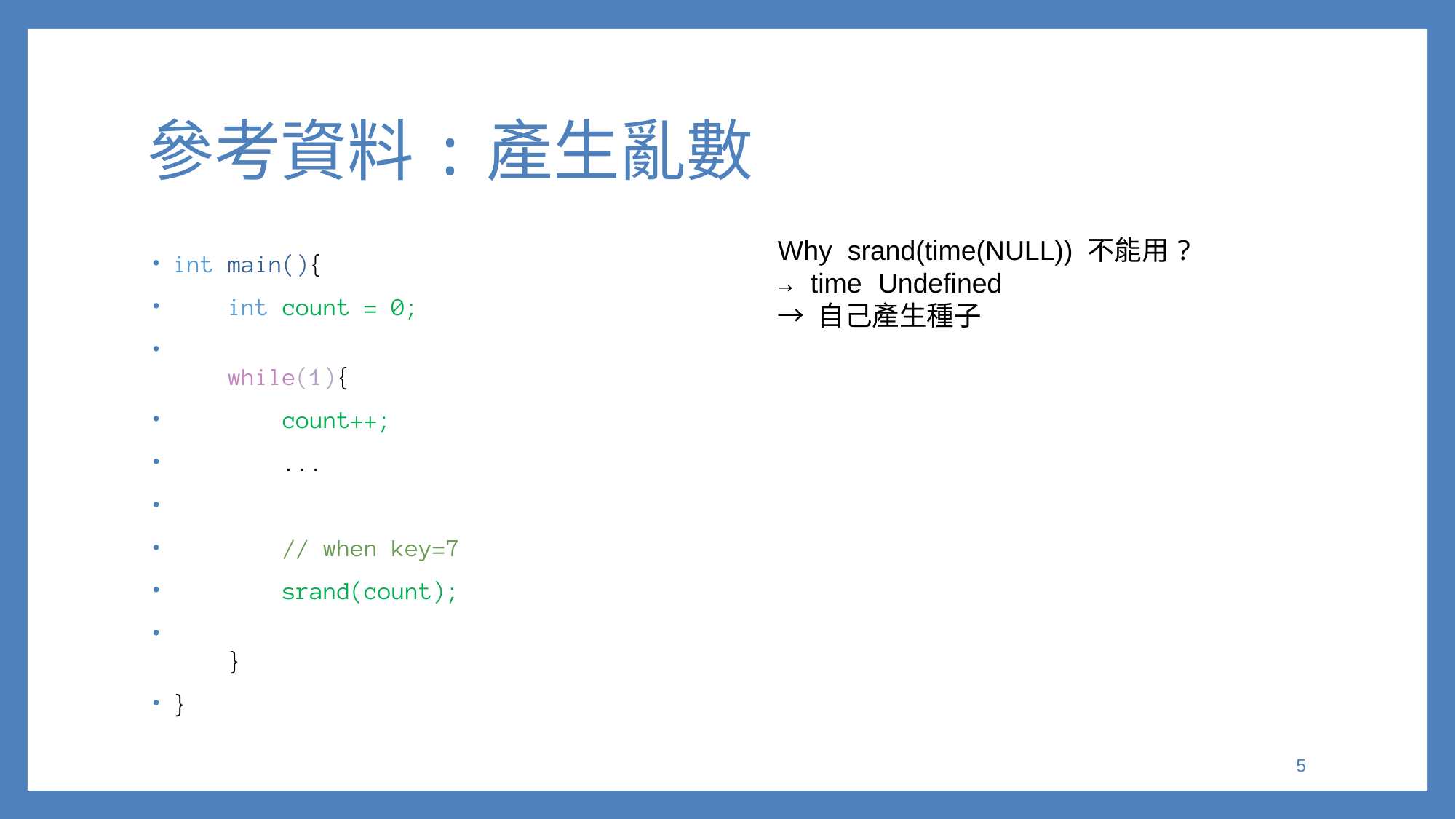

# 參考資料:產生亂數
Why  srand(time(NULL)) 不能用?
→ time Undefined
→ 自己產生種子
int main(){
    int count = 0;
    while(1){
        count++;
        ...

        // when key=7
        srand(count);
    }
}

5